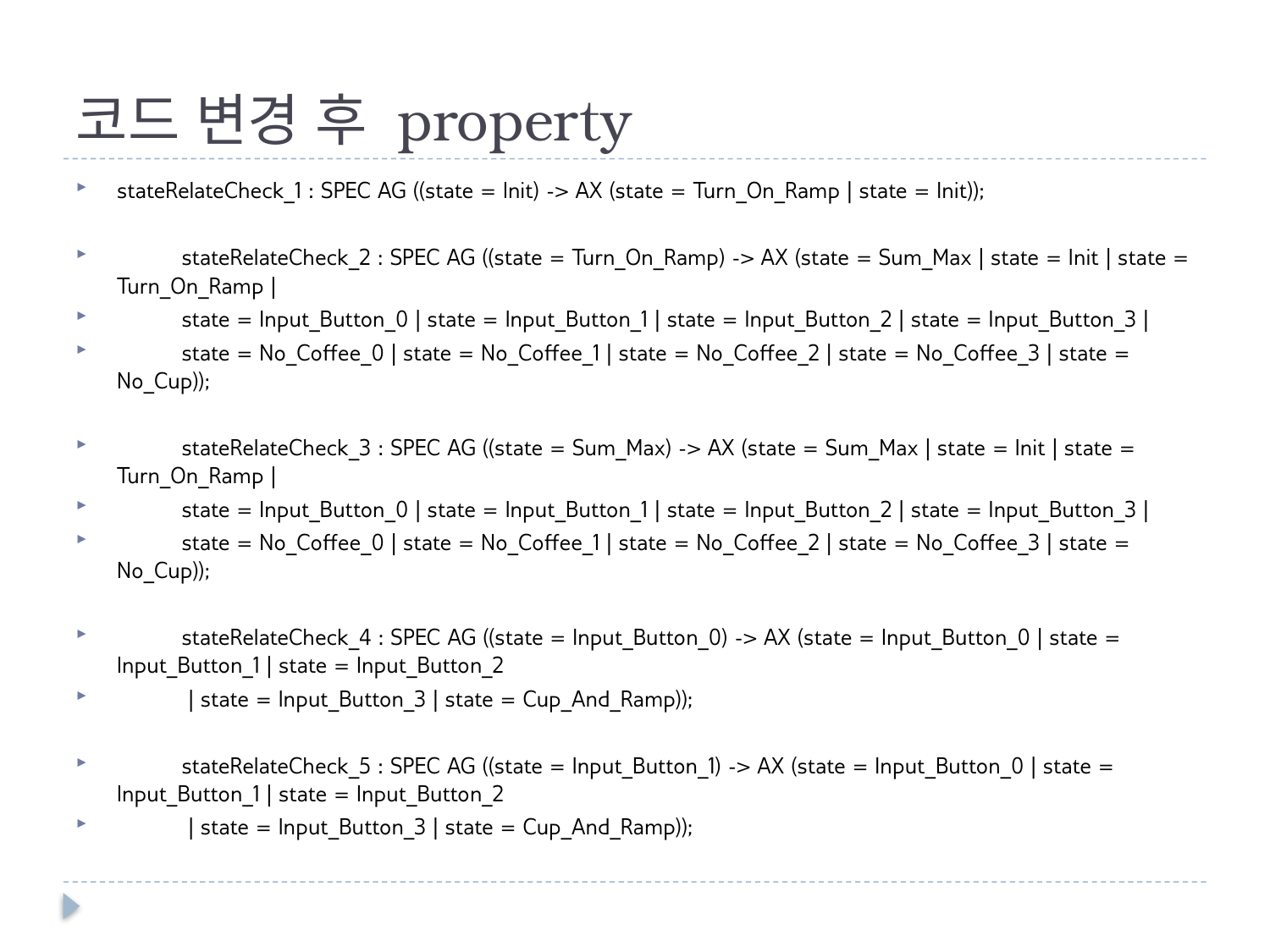

# 코드 변경 후 property
stateRelateCheck_1 : SPEC AG ((state = Init) -> AX (state = Turn_On_Ramp | state = Init));

	stateRelateCheck_2 : SPEC AG ((state = Turn_On_Ramp) -> AX (state = Sum_Max | state = Init | state = Turn_On_Ramp |
		state = Input_Button_0 | state = Input_Button_1 | state = Input_Button_2 | state = Input_Button_3 |
		state = No_Coffee_0 | state = No_Coffee_1 | state = No_Coffee_2 | state = No_Coffee_3 | state = No_Cup));

	stateRelateCheck_3 : SPEC AG ((state = Sum_Max) -> AX (state = Sum_Max | state = Init | state = Turn_On_Ramp |
		state = Input_Button_0 | state = Input_Button_1 | state = Input_Button_2 | state = Input_Button_3 |
		state = No_Coffee_0 | state = No_Coffee_1 | state = No_Coffee_2 | state = No_Coffee_3 | state = No_Cup));

	stateRelateCheck_4 : SPEC AG ((state = Input_Button_0) -> AX (state = Input_Button_0 | state = Input_Button_1 | state = Input_Button_2
	 | state = Input_Button_3 | state = Cup_And_Ramp));

	stateRelateCheck_5 : SPEC AG ((state = Input_Button_1) -> AX (state = Input_Button_0 | state = Input_Button_1 | state = Input_Button_2
	 | state = Input_Button_3 | state = Cup_And_Ramp));